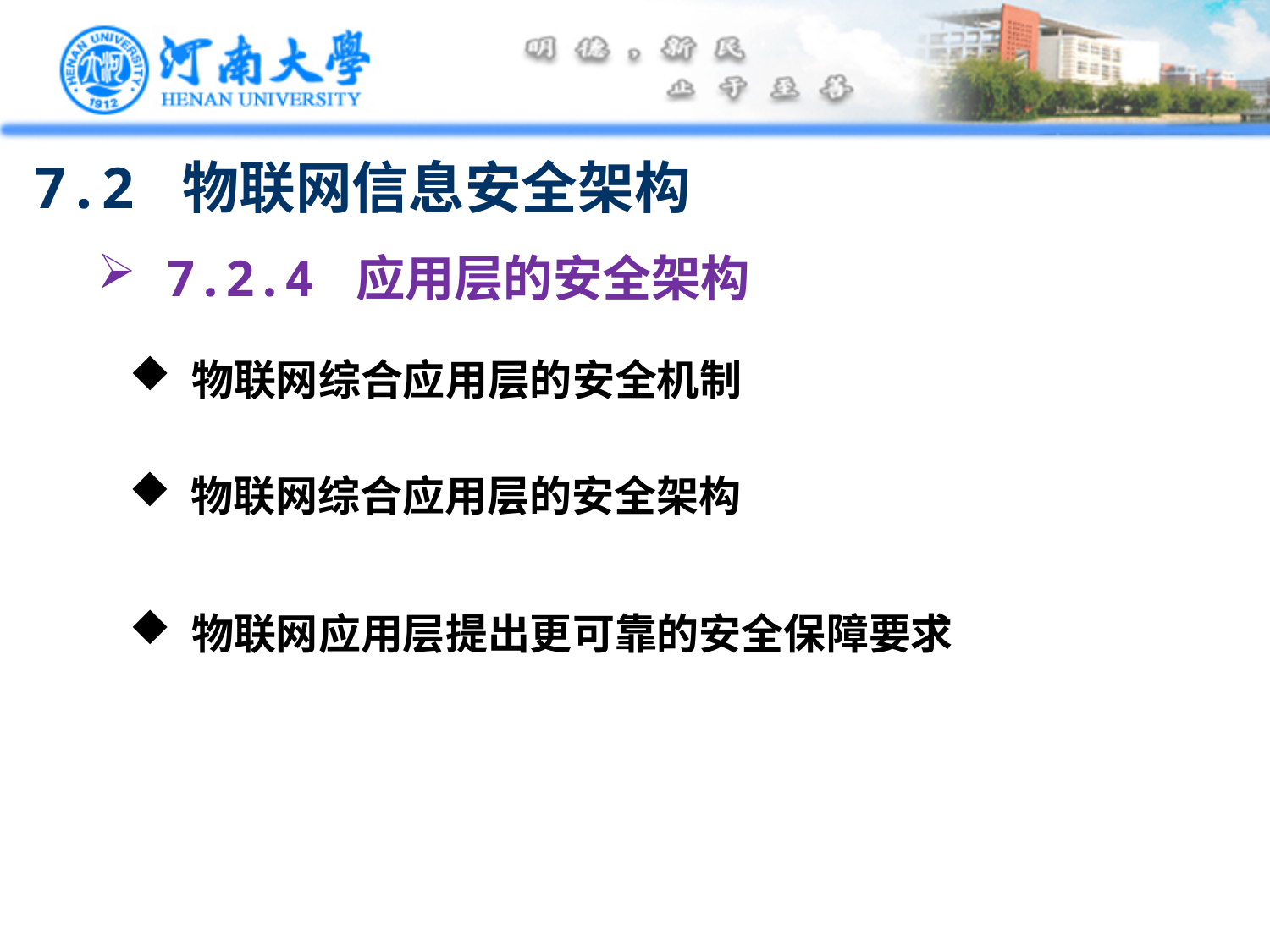

7.2 物联网信息安全架构
 7.2.4 应用层的安全架构
 物联网综合应用层的安全机制
 物联网综合应用层的安全架构
 物联网应用层提出更可靠的安全保障要求